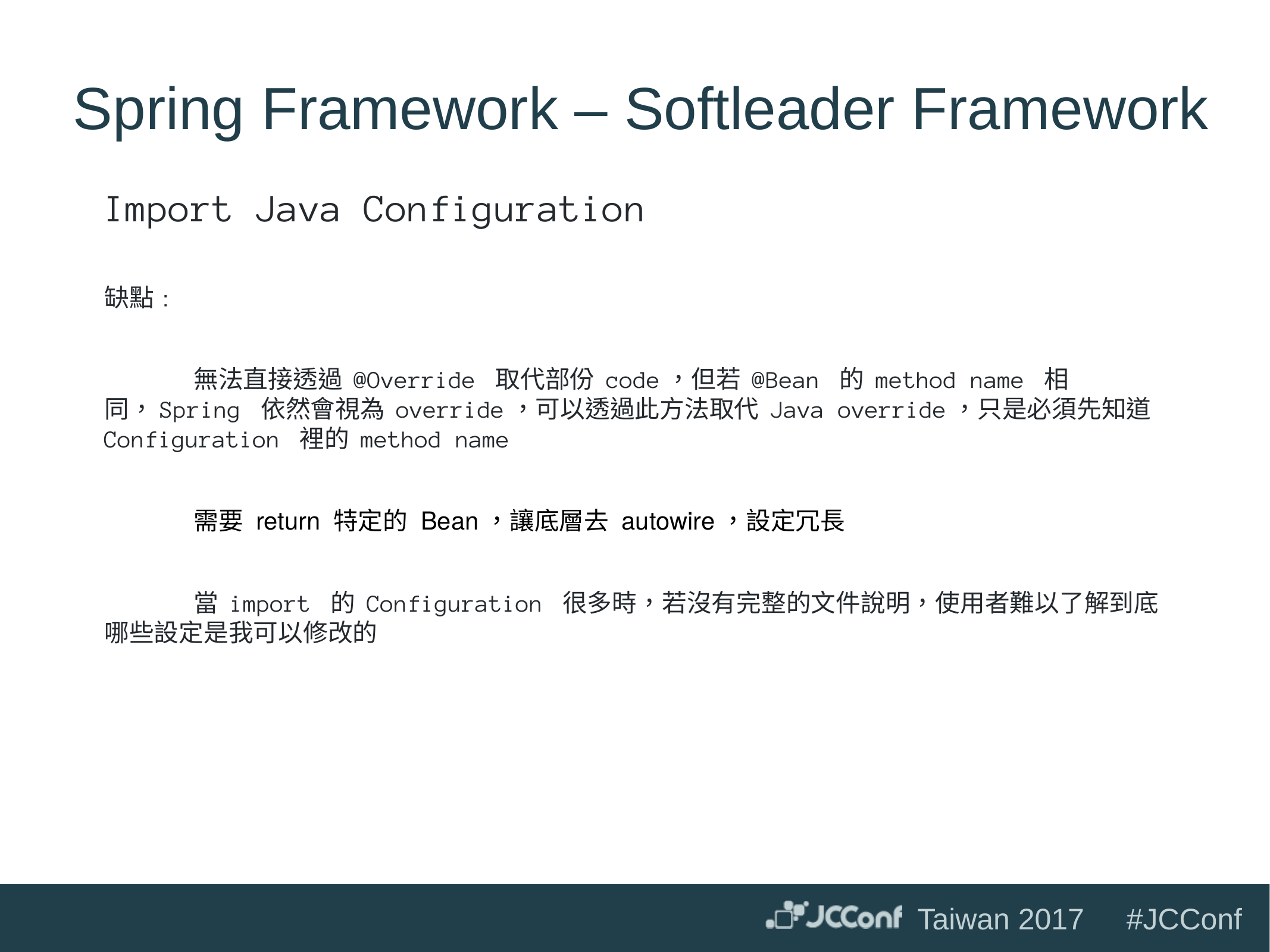

# Spring Framework – Softleader Framework

Import Java Configuration
缺點:
	無法直接透過 @Override 取代部份 code，但若 @Bean 的 method name 相同，Spring 依然會視為 override，可以透過此方法取代 Java override，只是必須先知道 Configuration 裡的 method name
	需要 return 特定的 Bean，讓底層去 autowire，設定冗長
	當 import 的 Configuration 很多時，若沒有完整的文件說明，使用者難以了解到底哪些設定是我可以修改的